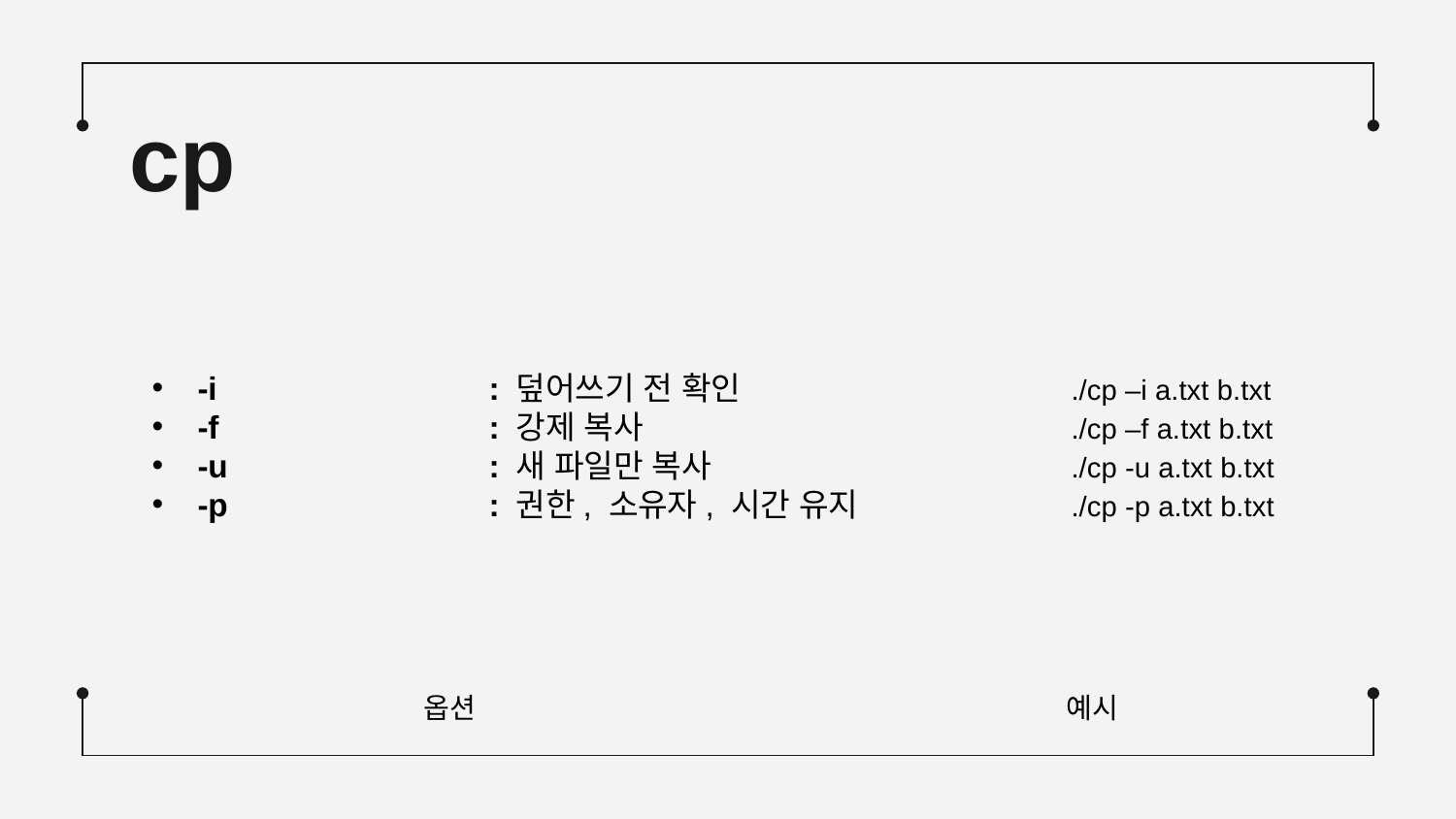

# cp
-i		: 덮어쓰기 전 확인			./cp –i a.txt b.txt
-f		: 강제 복사			./cp –f a.txt b.txt
-u		: 새 파일만 복사			./cp -u a.txt b.txt
-p		: 권한, 소유자, 시간 유지		./cp -p a.txt b.txt
예시
옵션